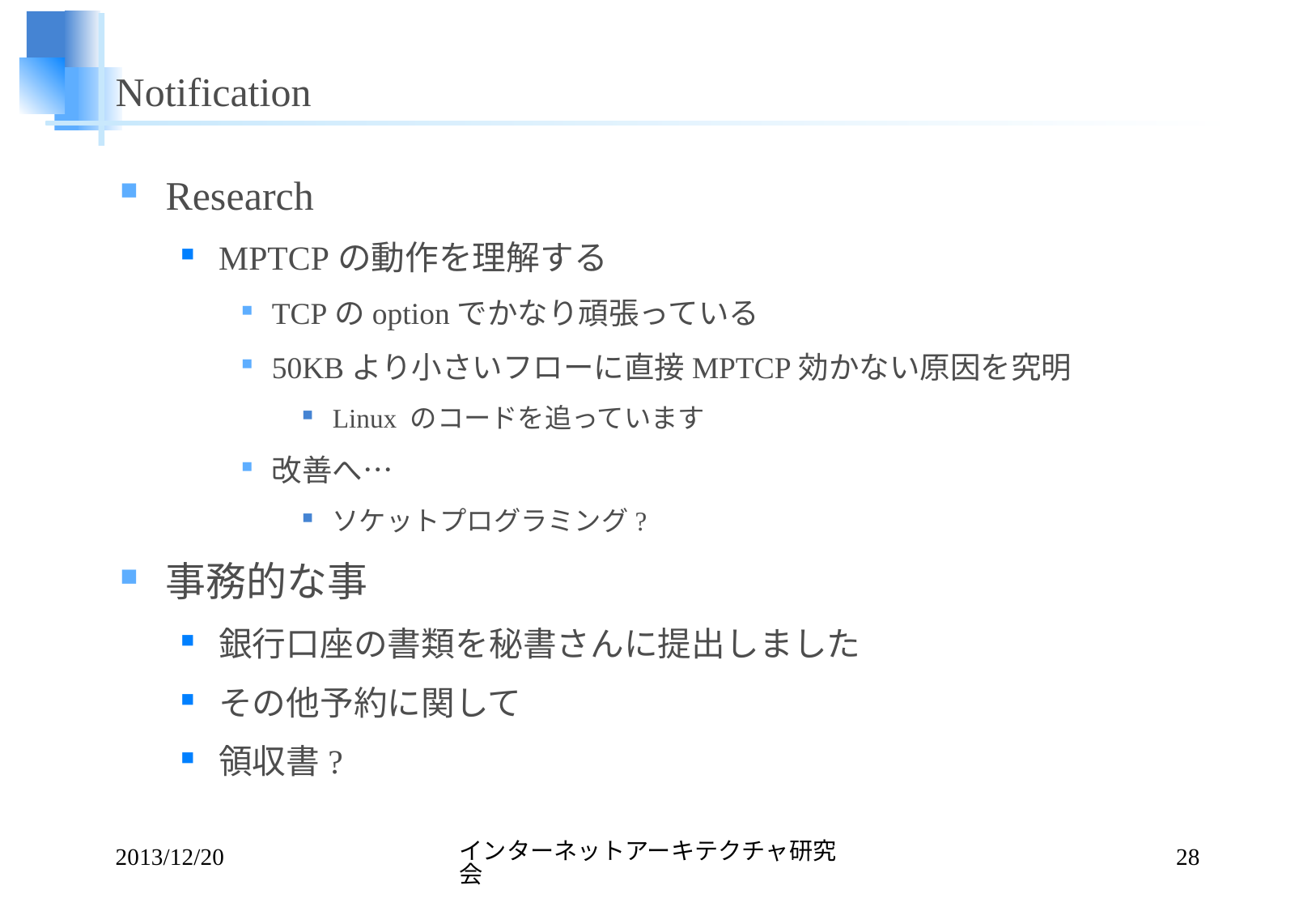

# Notification
Research
MPTCPの動作を理解する
TCPのoptionでかなり頑張っている
50KBより小さいフローに直接MPTCP効かない原因を究明
Linux のコードを追っています
改善へ…
ソケットプログラミング?
事務的な事
銀行口座の書類を秘書さんに提出しました
その他予約に関して
領収書?
2013/12/20
インターネットアーキテクチャ研究会
28